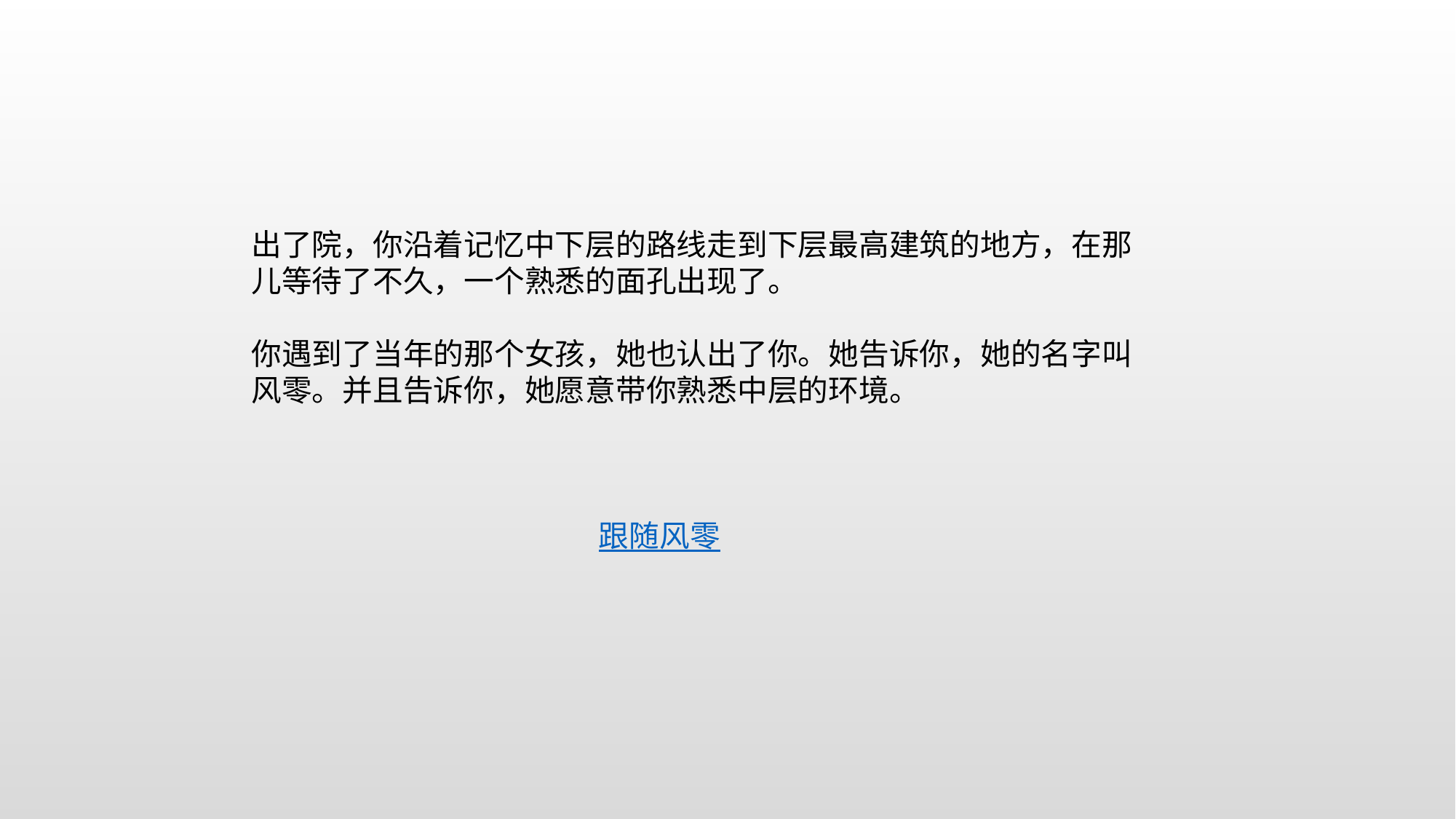

出了院，你沿着记忆中下层的路线走到下层最高建筑的地方，在那儿等待了不久，一个熟悉的面孔出现了。

你遇到了当年的那个女孩，她也认出了你。她告诉你，她的名字叫风零。并且告诉你，她愿意带你熟悉中层的环境。
跟随风零